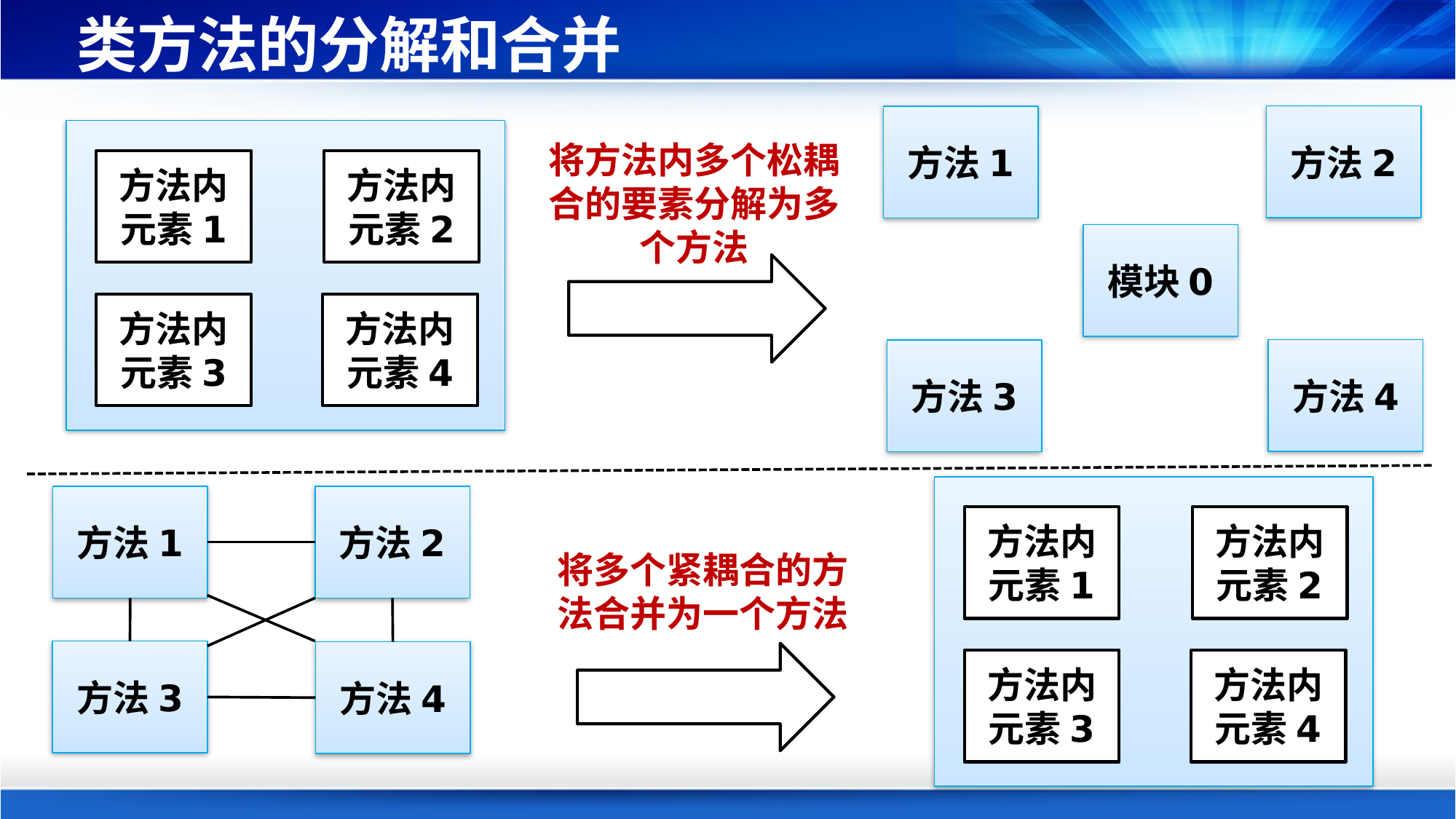

# 类方法的分解和合并
方法2
方法1

将方法内多个松耦合的要素分解为多个方法
方法内元素1
方法内元素2
模块0

方法内元素3
方法内元素4
方法4
方法3

方法1
方法2
方法内元素1
方法内元素2
将多个紧耦合的方法合并为一个方法
方法3
方法4

方法内元素3
方法内元素4